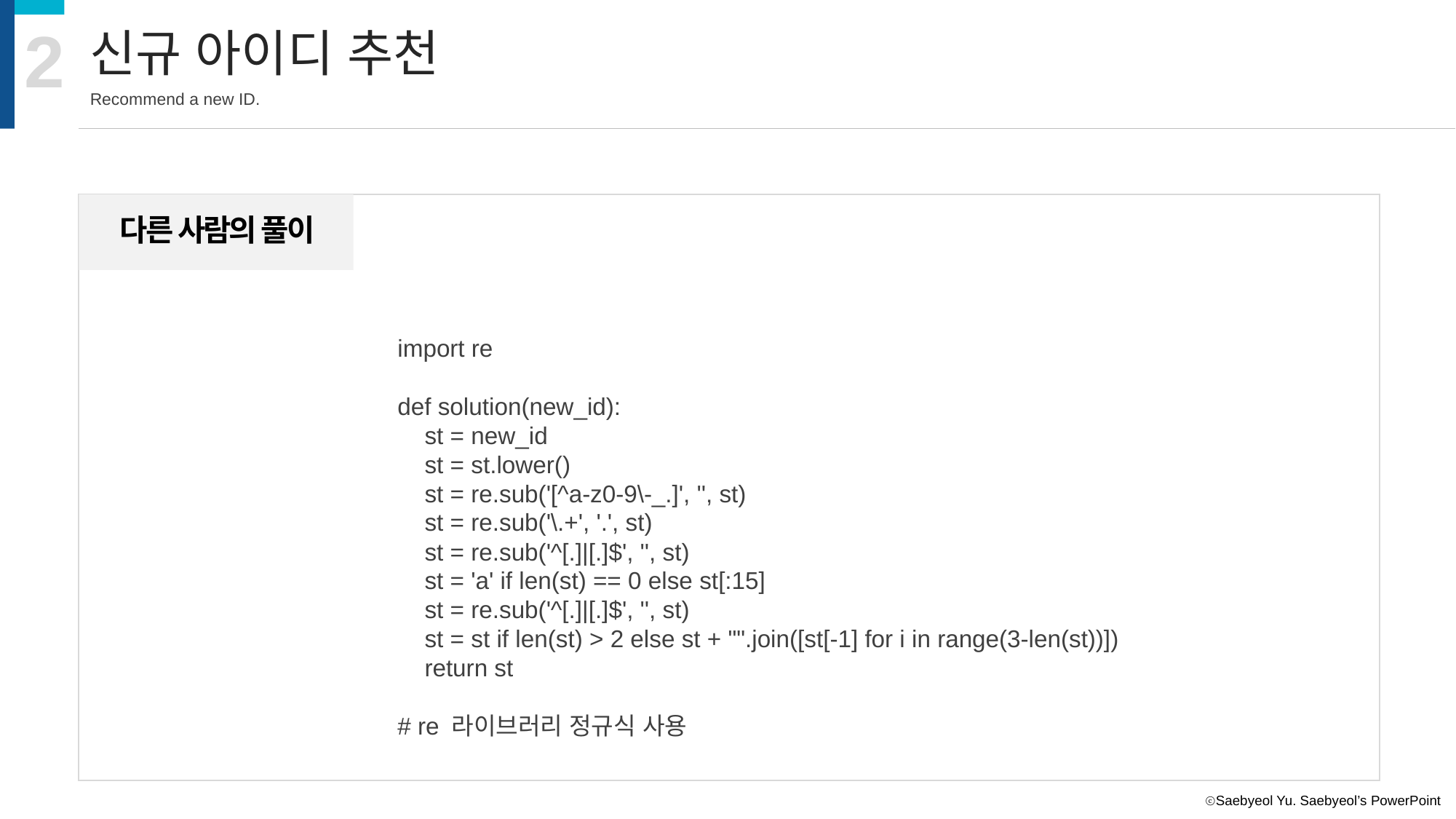

2
신규 아이디 추천
Recommend a new ID.

다른 사람의 풀이
import re

def solution(new_id):
    st = new_id
    st = st.lower()
    st = re.sub('[^a-z0-9\-_.]', '', st)
    st = re.sub('\.+', '.', st)
    st = re.sub('^[.]|[.]$', '', st)
    st = 'a' if len(st) == 0 else st[:15]
    st = re.sub('^[.]|[.]$', '', st)
    st = st if len(st) > 2 else st + "".join([st[-1] for i in range(3-len(st))])
    return st

# re 라이브러리 정규식 사용